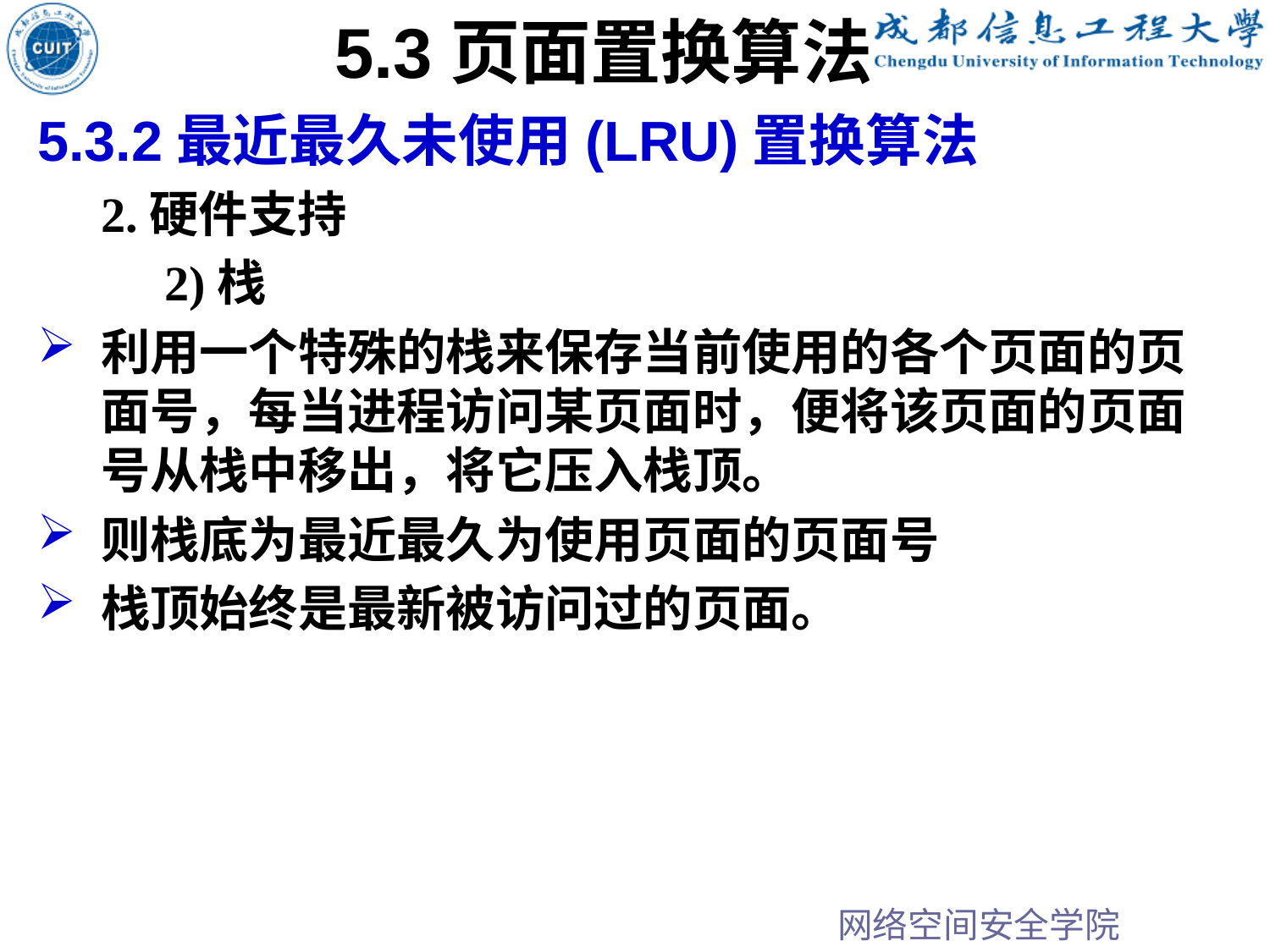

5.3页面置换算法
5.3.2最近最久未使用(LRU)置换算法
2.硬件支持
2)栈
利用一个特殊的栈来保存当前使用的各个页面的页面号，每当进程访问某页面时，便将该页面的页面号从栈中移出，将它压入栈顶。
则栈底为最近最久为使用页面的页面号
栈顶始终是最新被访问过的页面。